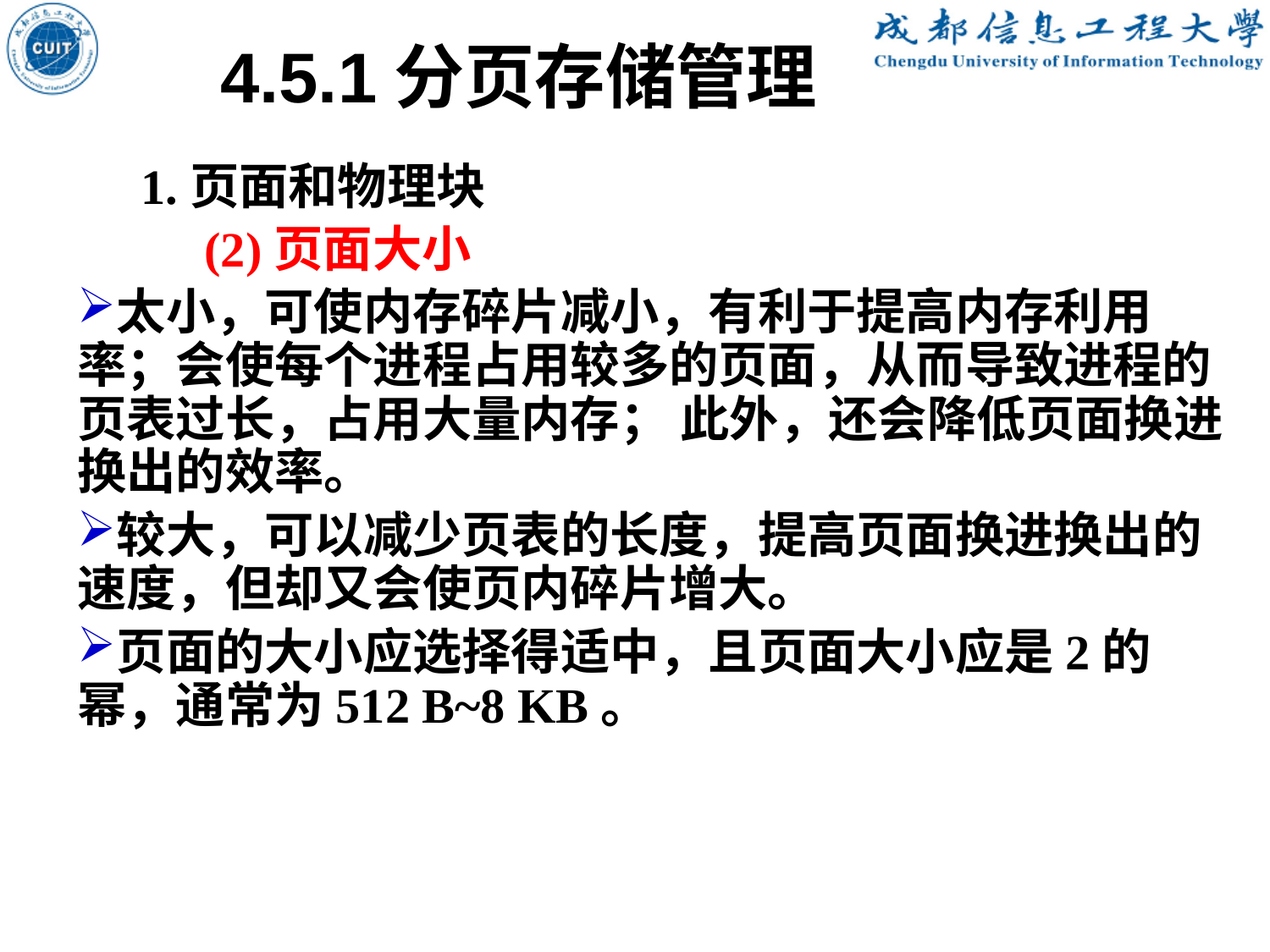

4.5.1分页存储管理
1.页面和物理块
(2)页面大小
太小，可使内存碎片减小，有利于提高内存利用率；会使每个进程占用较多的页面，从而导致进程的页表过长，占用大量内存； 此外，还会降低页面换进换出的效率。
较大，可以减少页表的长度，提高页面换进换出的速度，但却又会使页内碎片增大。
页面的大小应选择得适中，且页面大小应是2的幂，通常为512 B~8 KB。